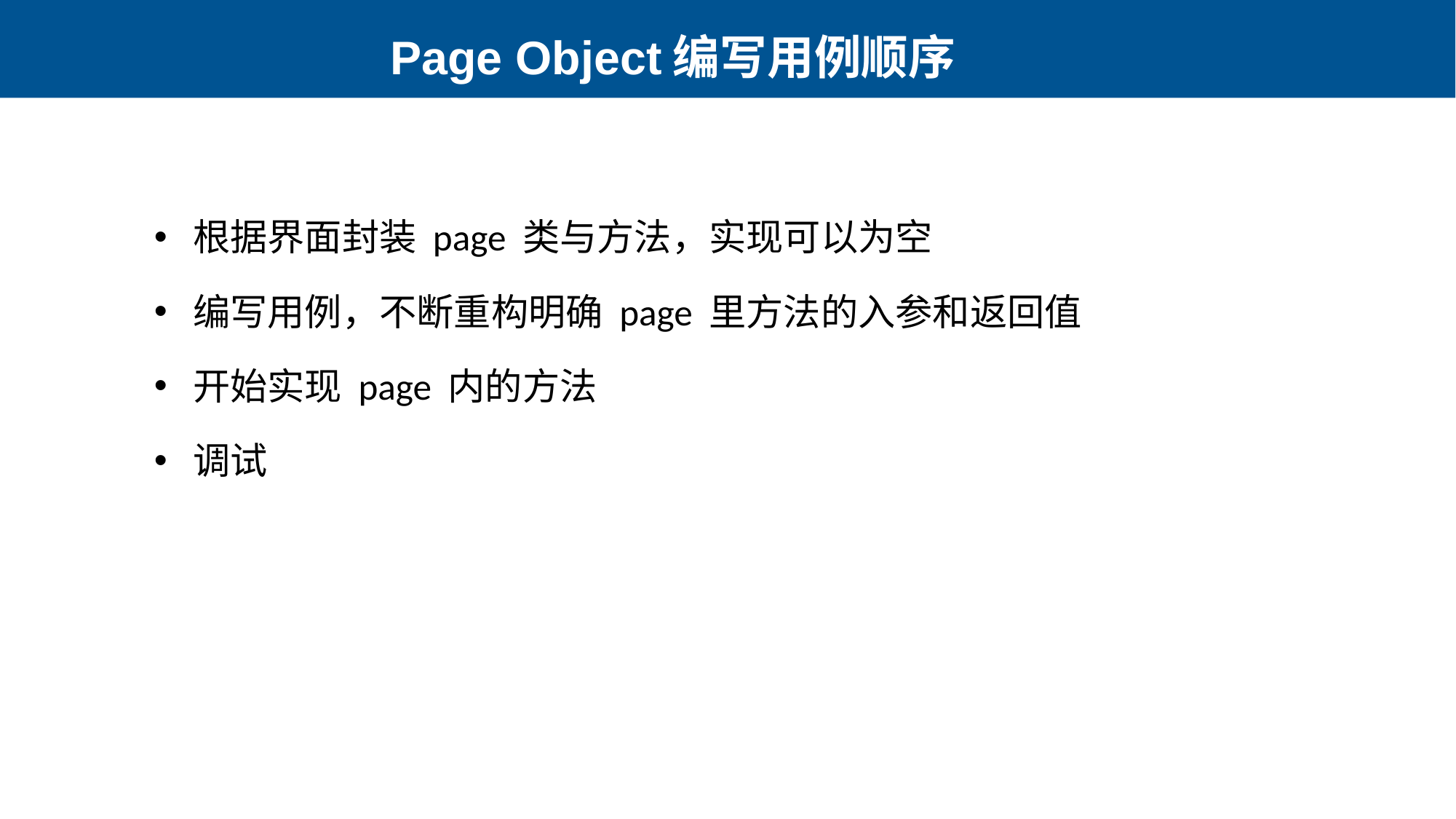

Page Object编写用例顺序
根据界面封装 page 类与方法，实现可以为空
编写用例，不断重构明确 page 里方法的入参和返回值
开始实现 page 内的方法
调试